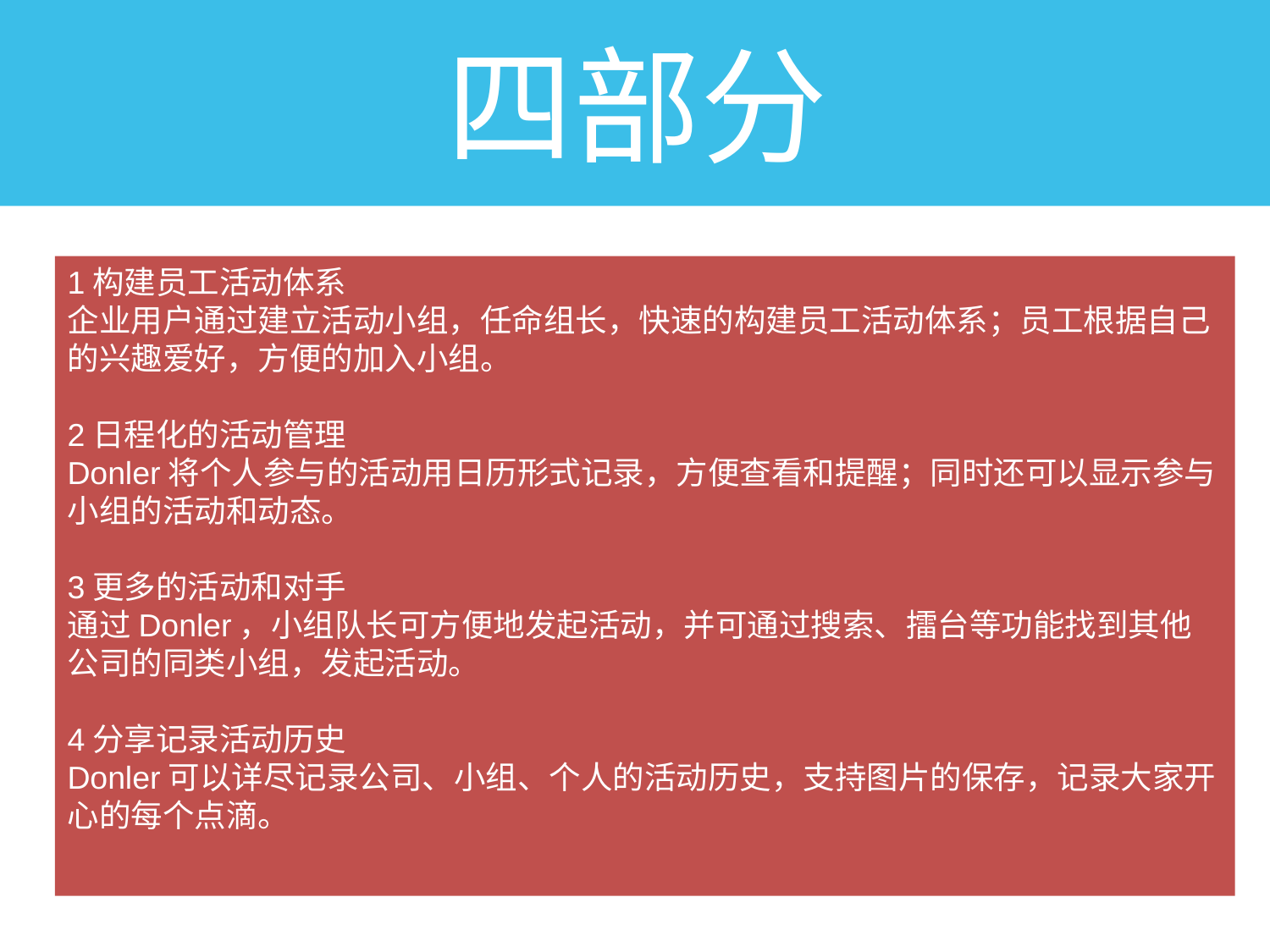

四部分
1构建员工活动体系
企业用户通过建立活动小组，任命组长，快速的构建员工活动体系；员工根据自己的兴趣爱好，方便的加入小组。

2日程化的活动管理
Donler将个人参与的活动用日历形式记录，方便查看和提醒；同时还可以显示参与小组的活动和动态。

3更多的活动和对手
通过Donler，小组队长可方便地发起活动，并可通过搜索、擂台等功能找到其他公司的同类小组，发起活动。

4分享记录活动历史
Donler可以详尽记录公司、小组、个人的活动历史，支持图片的保存，记录大家开心的每个点滴。